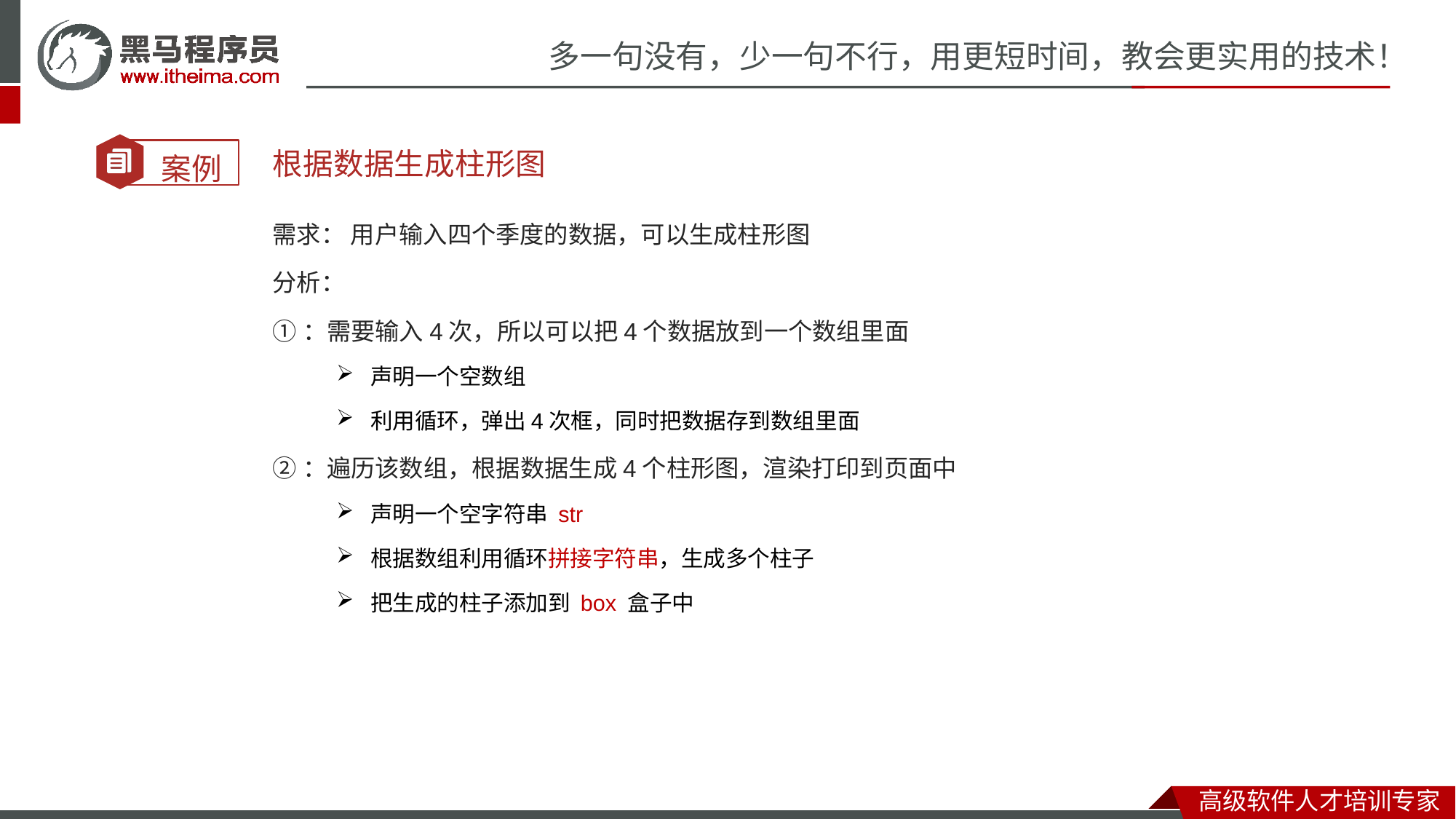

根据数据生成柱形图
需求： 用户输入四个季度的数据，可以生成柱形图
分析：
①：需要输入4次，所以可以把4个数据放到一个数组里面
声明一个空数组
利用循环，弹出4次框，同时把数据存到数组里面
②：遍历该数组，根据数据生成4个柱形图，渲染打印到页面中
声明一个空字符串 str
根据数组利用循环拼接字符串，生成多个柱子
把生成的柱子添加到 box 盒子中